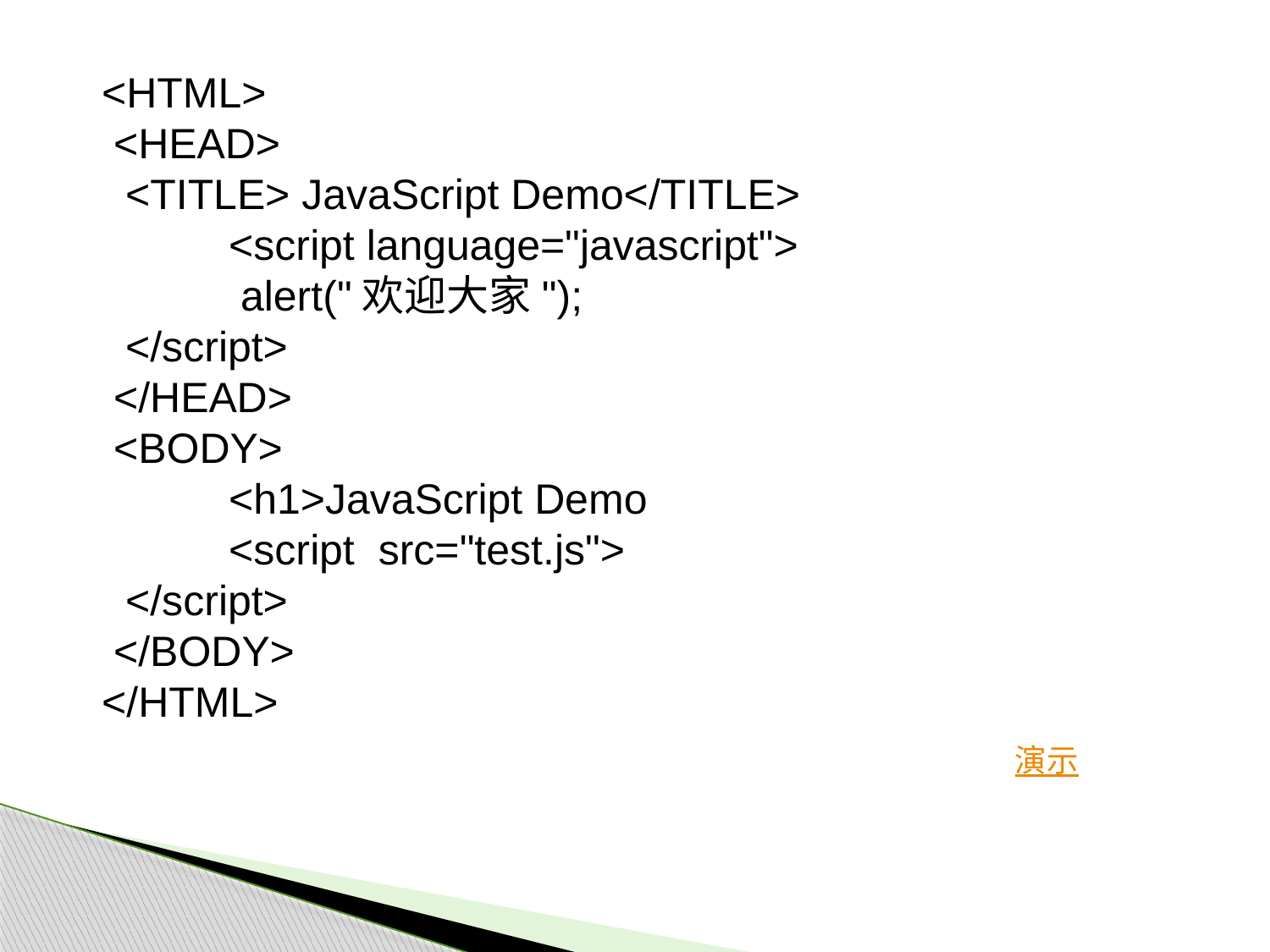

#
<HTML>
 <HEAD>
  <TITLE> JavaScript Demo</TITLE>
  	<script language="javascript">
 	 alert("欢迎大家");
  </script>
 </HEAD>
 <BODY>
  	<h1>JavaScript Demo
  	<script  src="test.js">
  </script>
 </BODY>
</HTML>
演示